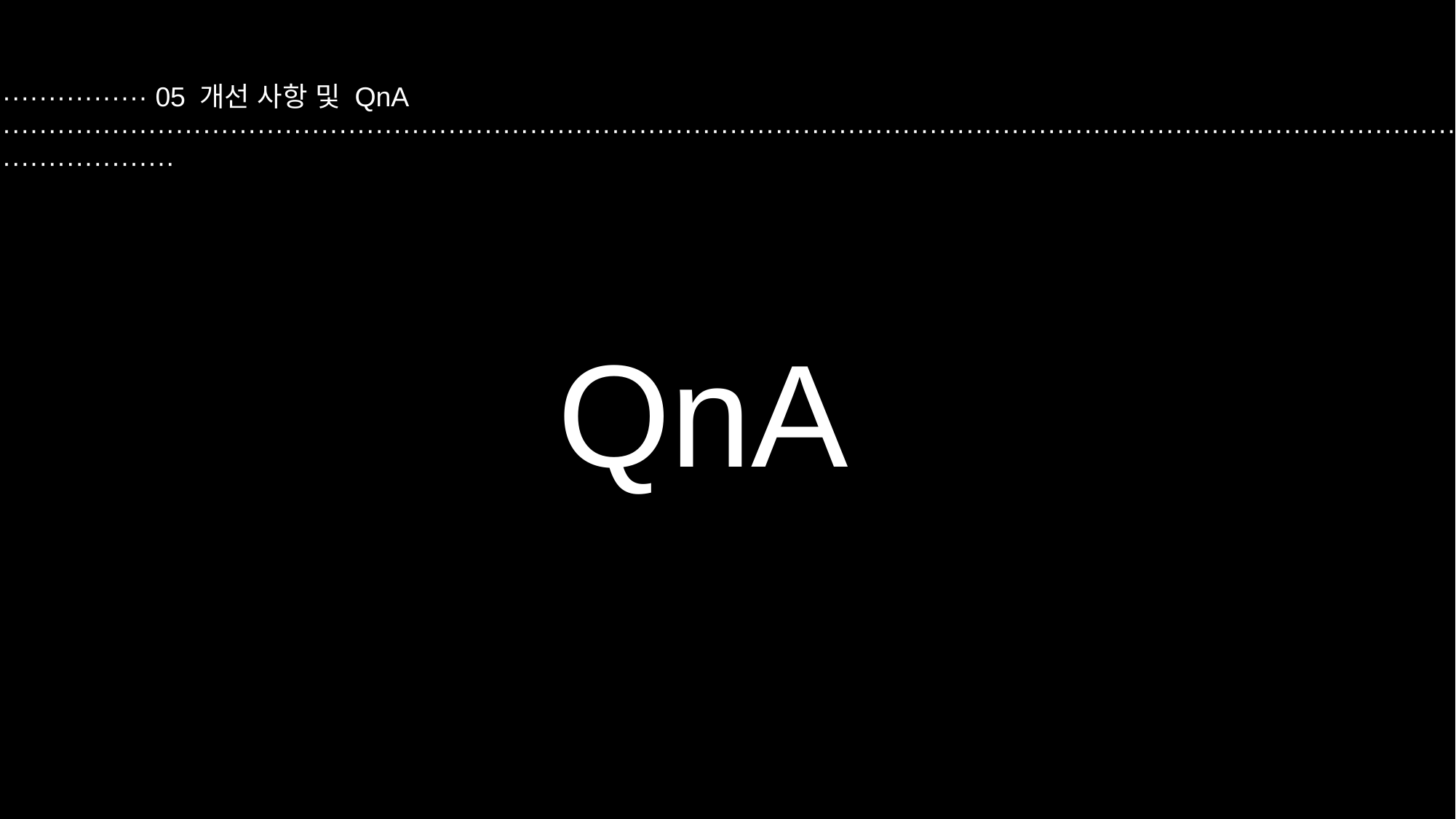

·················· 05 개선 사항 및 QnA ····························································································································································································
QnA